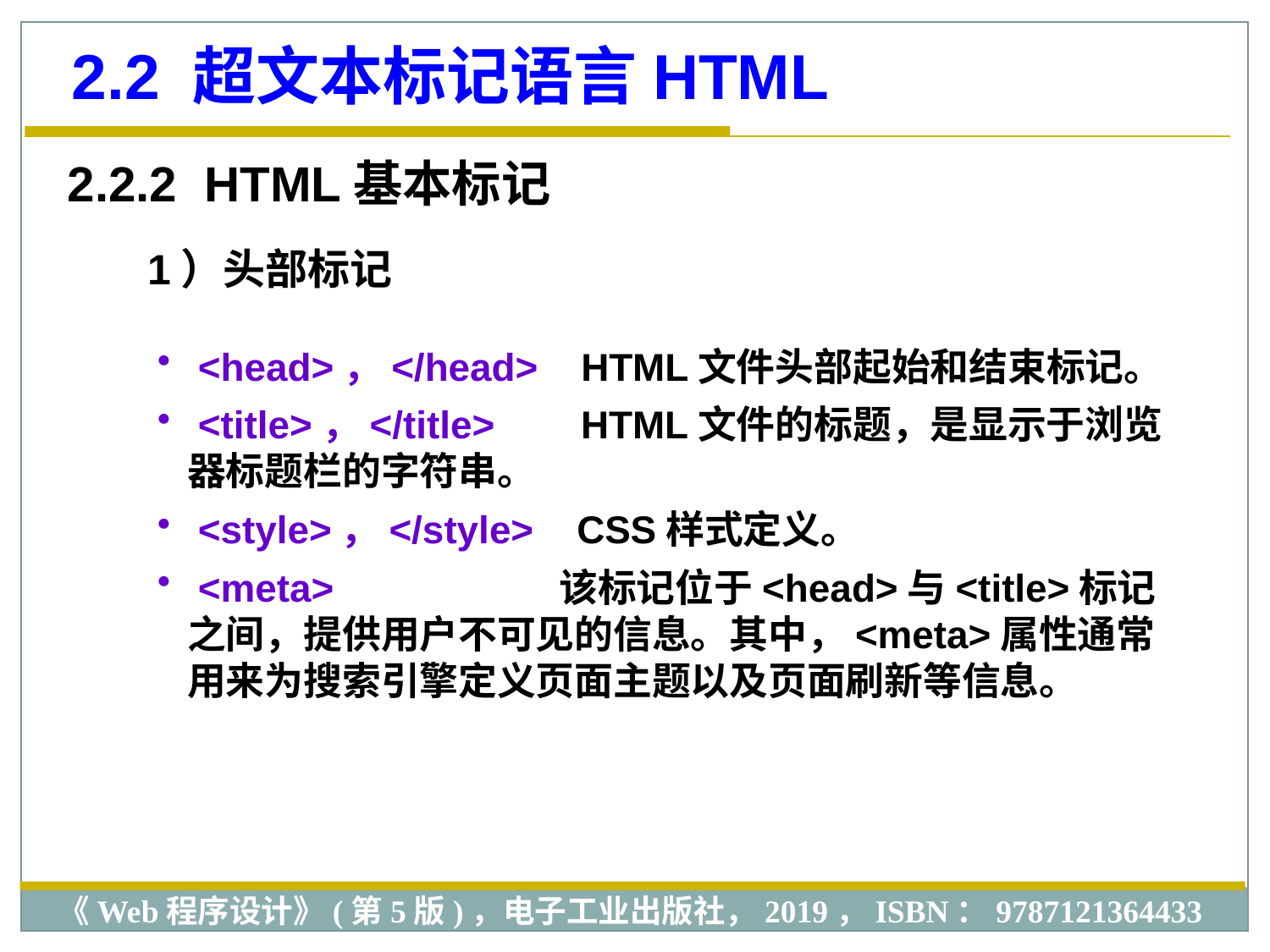

2.2 超文本标记语言HTML
2.2.2  HTML基本标记
1）头部标记
 <head>，</head>    HTML文件头部起始和结束标记。
 <title>，</title>        HTML文件的标题，是显示于浏览器标题栏的字符串。
 <style>，</style>    CSS样式定义。
 <meta>                    该标记位于<head>与<title>标记之间，提供用户不可见的信息。其中，<meta>属性通常用来为搜索引擎定义页面主题以及页面刷新等信息。